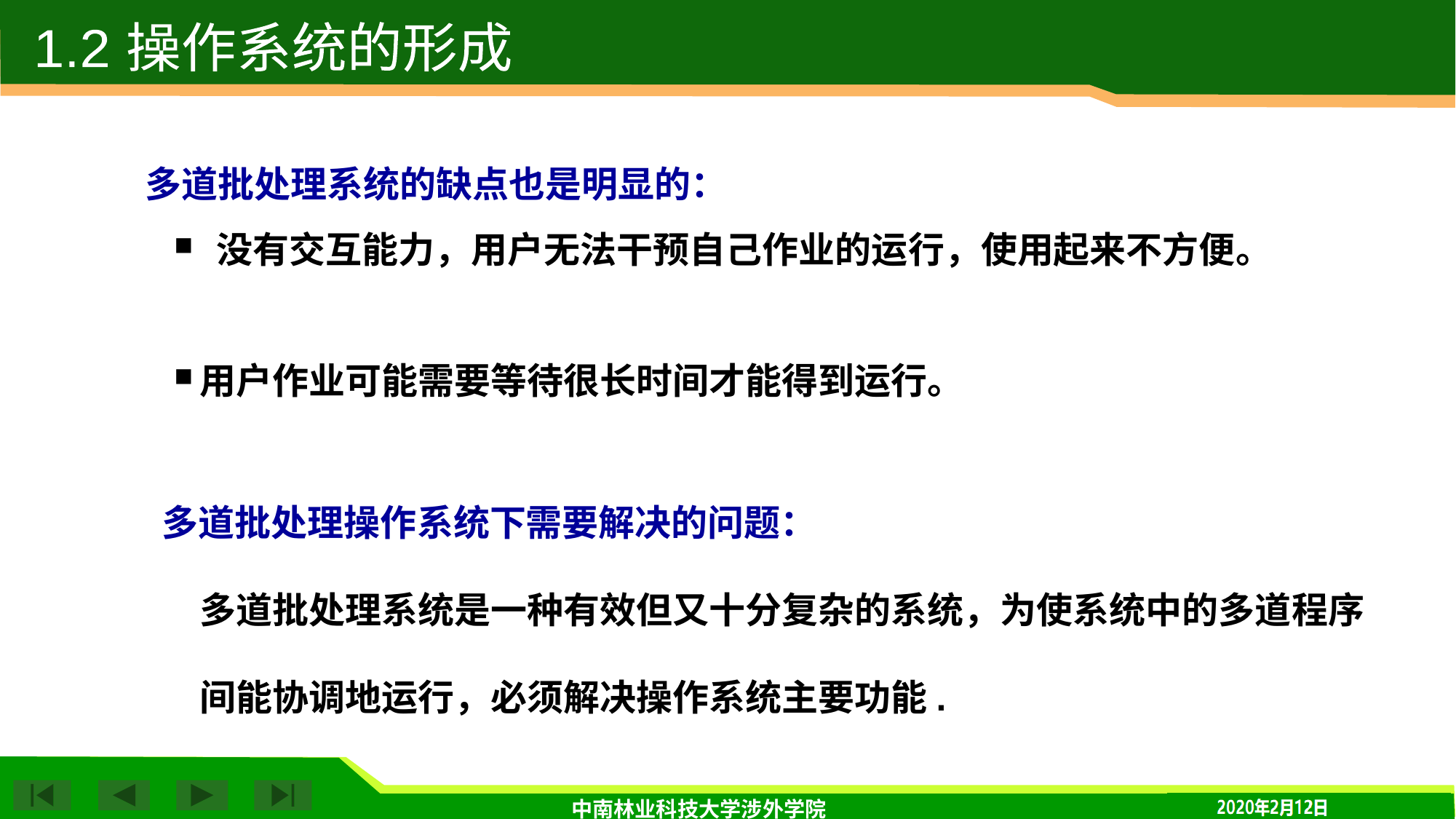

1.2 操作系统的形成
多道批处理系统的缺点也是明显的：
 没有交互能力，用户无法干预自己作业的运行，使用起来不方便。

用户作业可能需要等待很长时间才能得到运行。

 多道批处理操作系统下需要解决的问题：
多道批处理系统是一种有效但又十分复杂的系统，为使系统中的多道程序间能协调地运行，必须解决操作系统主要功能.